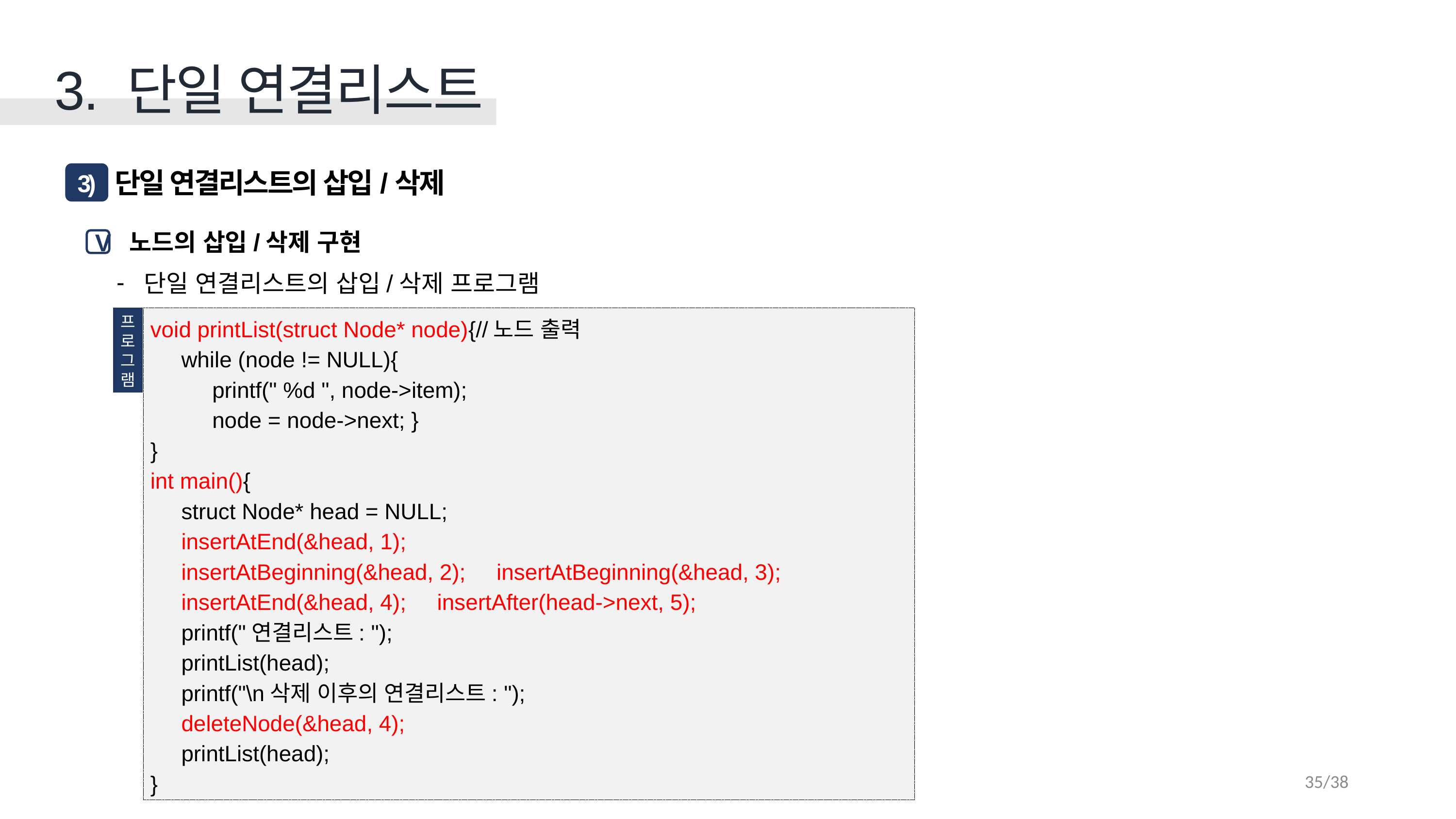

3. 단일 연결리스트

 단일 연결리스트의 삽입/삭제
3)
 노드의 삽입/삭제 구현

단일 연결리스트의 삽입/삭제 프로그램
V
프
로
그
램
void printList(struct Node* node){//노드 출력
     while (node != NULL){
          printf(" %d ", node->item);
          node = node->next; }
}
int main(){
     struct Node* head = NULL;
     insertAtEnd(&head, 1);
     insertAtBeginning(&head, 2);     insertAtBeginning(&head, 3);
     insertAtEnd(&head, 4);     insertAfter(head->next, 5);
     printf("연결리스트: ");
     printList(head);
     printf("\n삭제 이후의 연결리스트: ");
     deleteNode(&head, 4);
     printList(head);
}
35/38